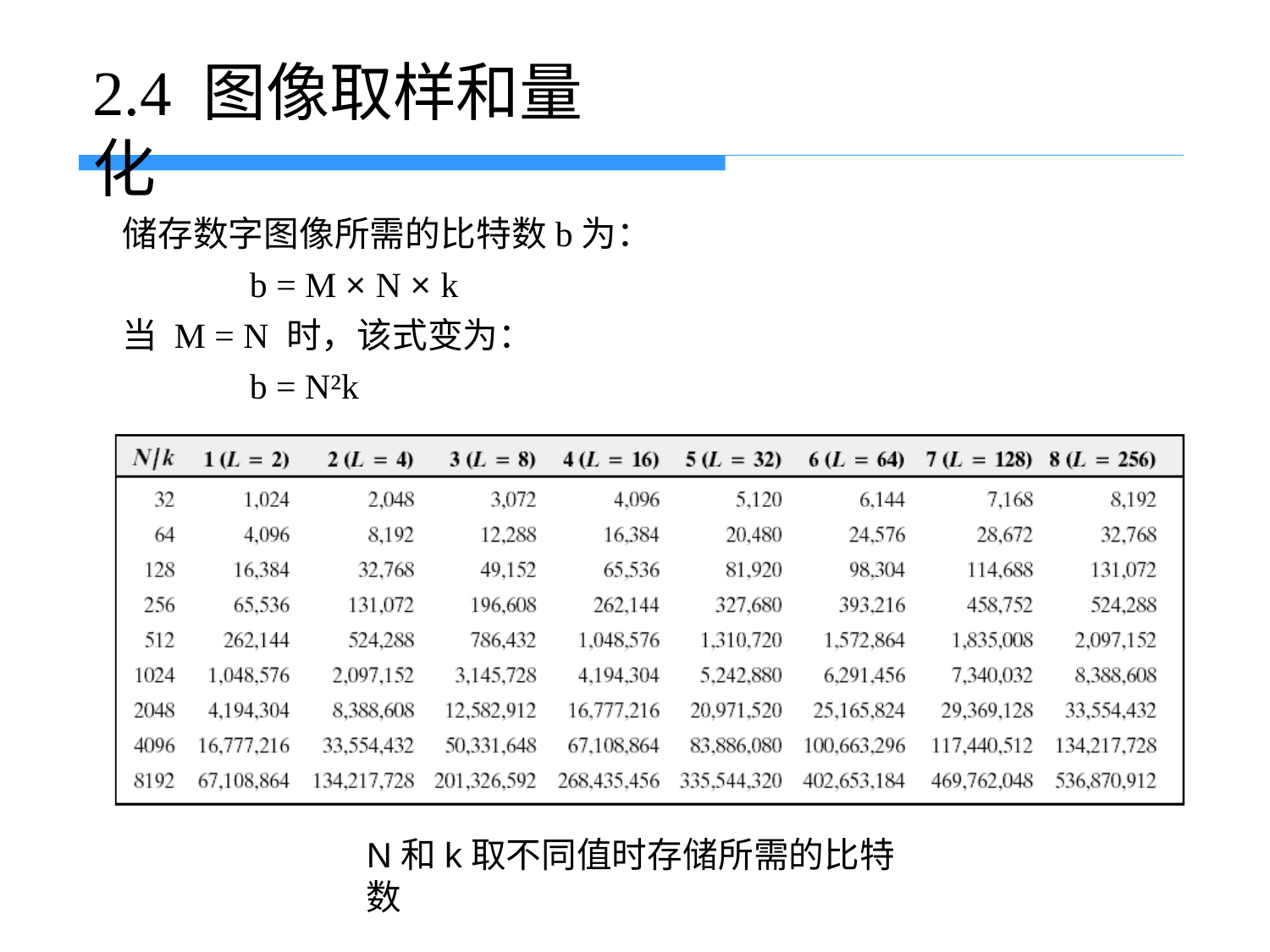

# 2.4 图像取样和量化
储存数字图像所需的比特数b为：
b = M × N × k
当 M = N 时，该式变为：
b = N²k

N和k取不同值时存储所需的比特数